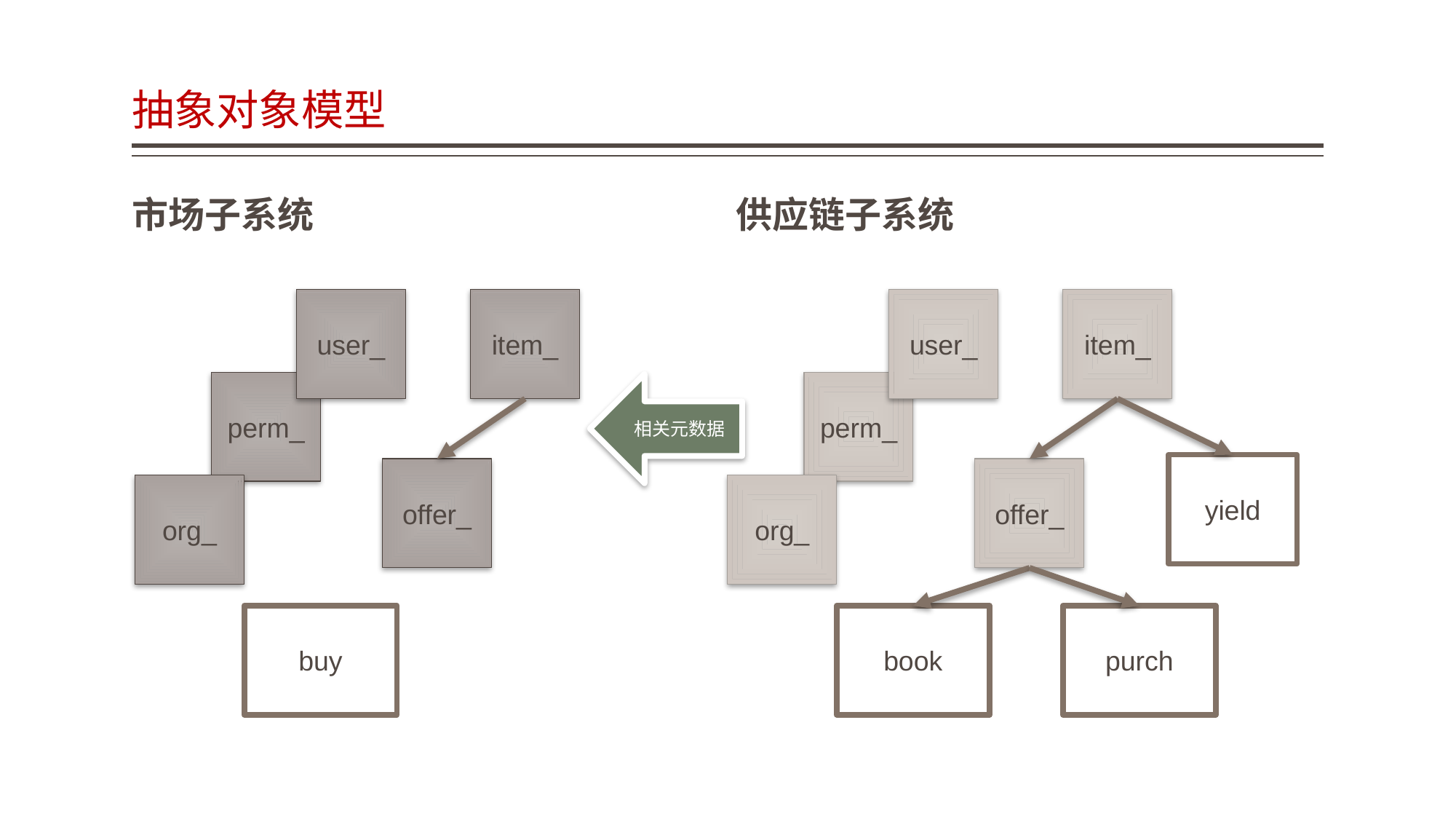

# 抽象对象模型
市场子系统
供应链子系统
user_
item_
user_
item_
perm_
perm_
相关元数据
yield
offer_
offer_
org_
org_
buy
book
purch